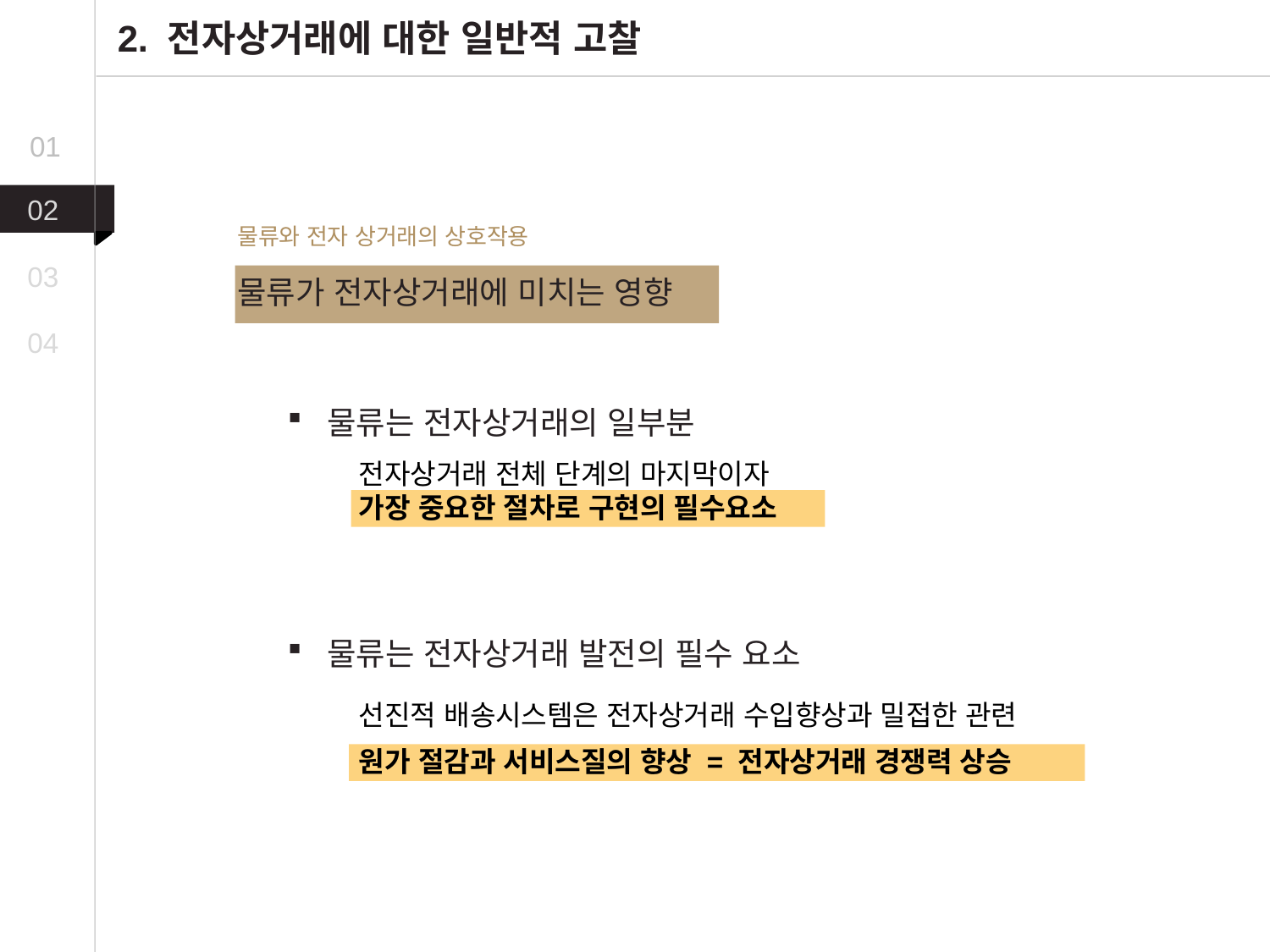

2. 전자상거래에 대한 일반적 고찰
01

02
물류와 전자 상거래의 상호작용

03

물류가 전자상거래에 미치는 영향
04
물류는 전자상거래의 일부분
전자상거래 전체 단계의 마지막이자
가장 중요한 절차로 구현의 필수요소

물류는 전자상거래 발전의 필수 요소
선진적 배송시스템은 전자상거래 수입향상과 밀접한 관련
원가 절감과 서비스질의 향상 = 전자상거래 경쟁력 상승